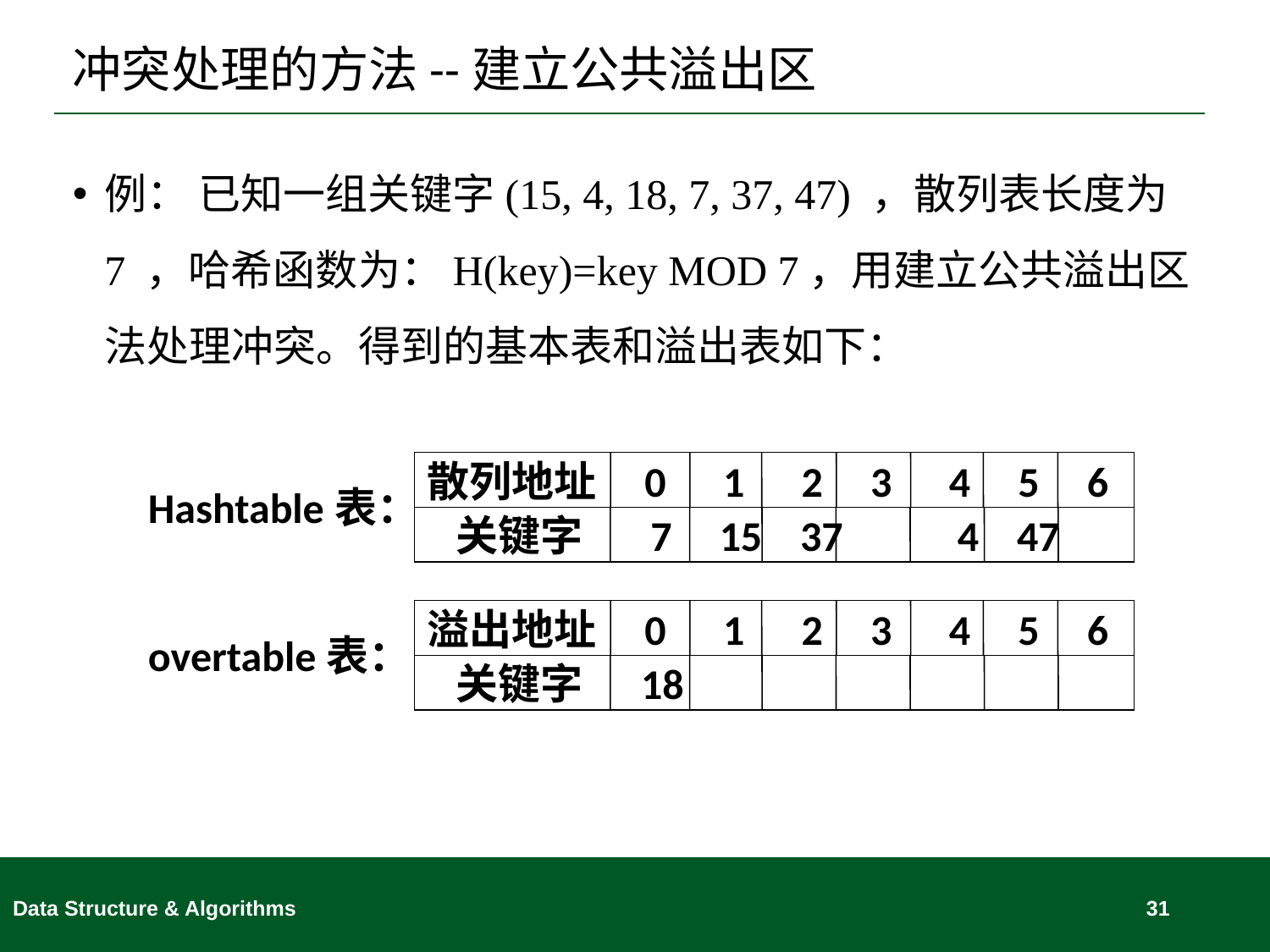

# 冲突处理的方法--建立公共溢出区
例： 已知一组关键字(15, 4, 18, 7, 37, 47) ，散列表长度为7 ，哈希函数为：H(key)=key MOD 7，用建立公共溢出区法处理冲突。得到的基本表和溢出表如下：

散列地址    0      1      2     3      4     5     6

  关键字      7     15    37            4    47

Hashtable表：
溢出地址    0      1      2     3      4     5     6

  关键字     18

overtable表：
Data Structure & Algorithms
31